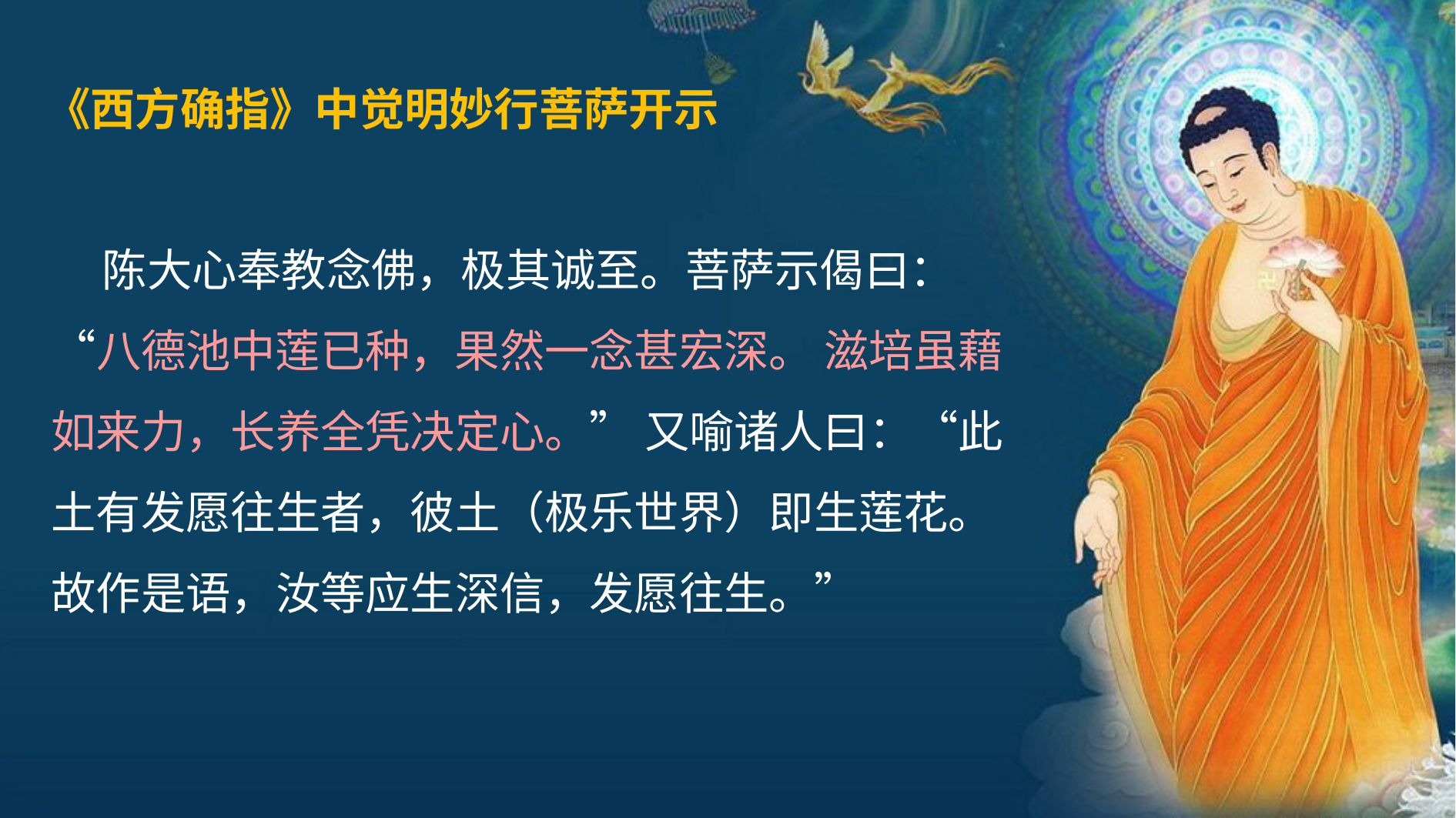

《西方确指》中觉明妙行菩萨开示
    陈大心奉教念佛，极其诚至。菩萨示偈曰：“八德池中莲已种，果然一念甚宏深。 滋培虽藉如来力，长养全凭决定心。” 又喻诸人曰：“此土有发愿往生者，彼土（极乐世界）即生莲花。故作是语，汝等应生深信，发愿往生。”